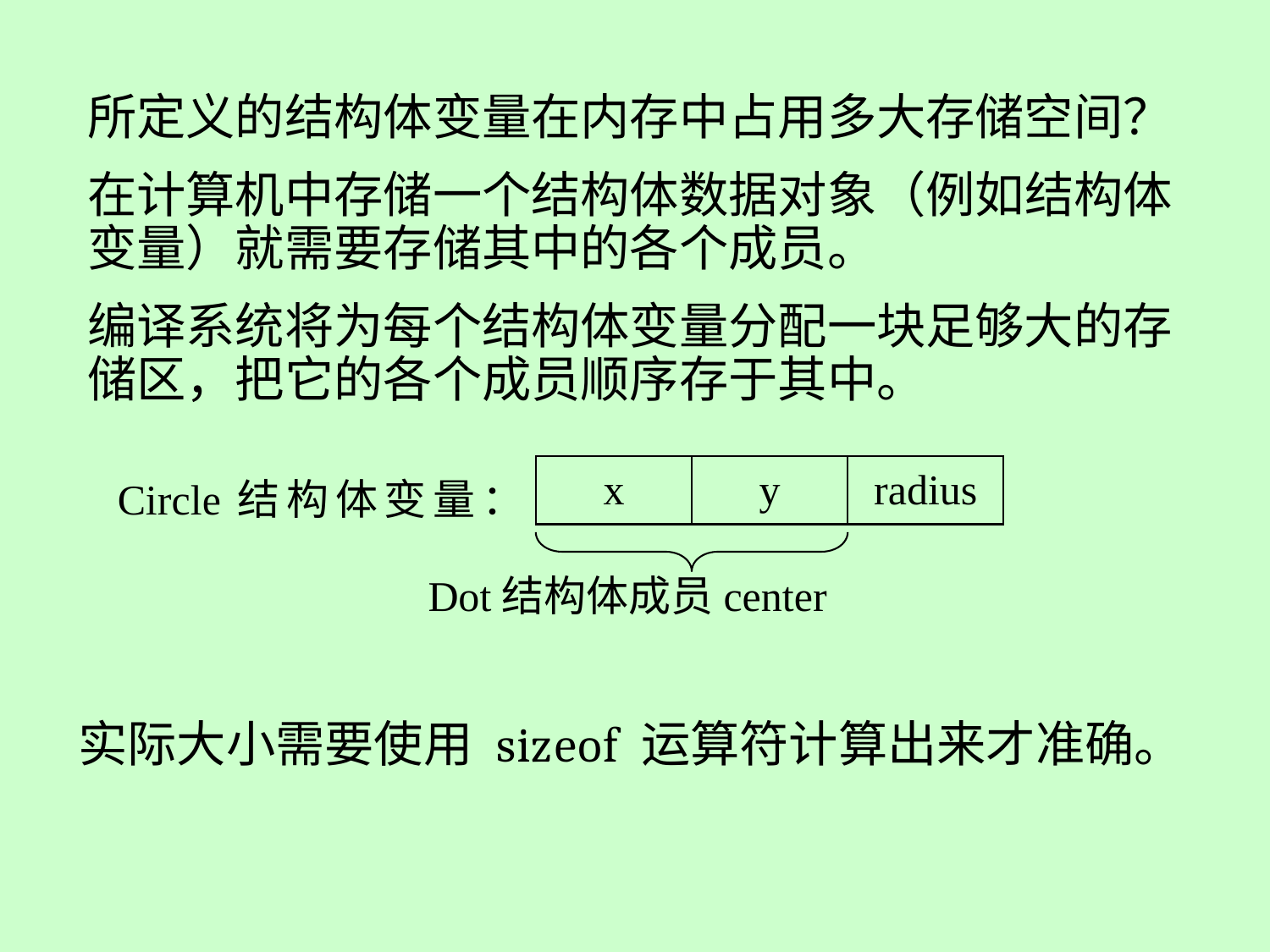

所定义的结构体变量在内存中占用多大存储空间？
在计算机中存储一个结构体数据对象（例如结构体变量）就需要存储其中的各个成员。
编译系统将为每个结构体变量分配一块足够大的存储区，把它的各个成员顺序存于其中。

x
y
radius
Circle结构体变量：
Dot结构体成员center
实际大小需要使用 sizeof 运算符计算出来才准确。
17